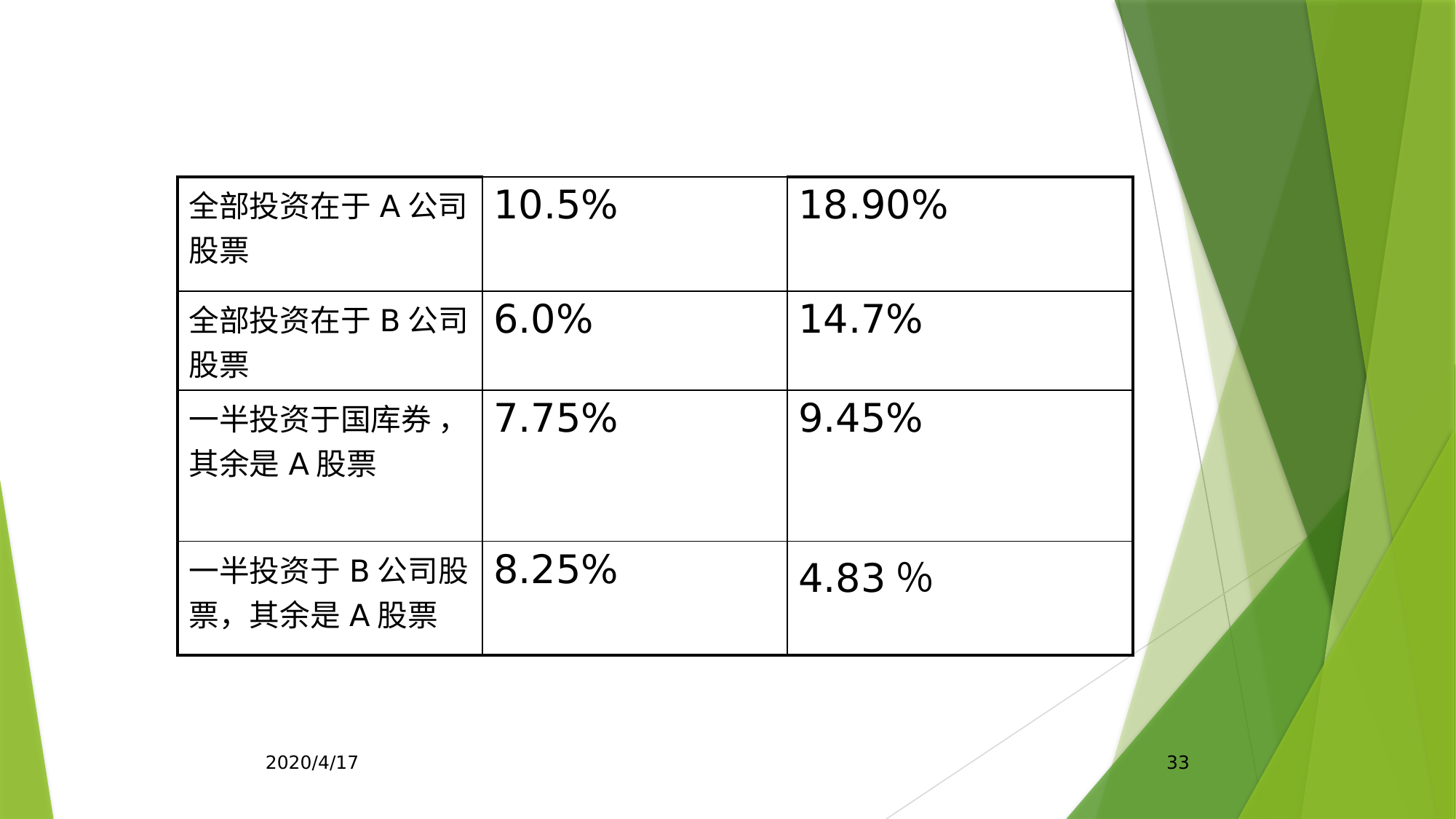

| 全部投资在于A公司股票 | 10.5% | 18.90% |
| --- | --- | --- |
| 全部投资在于B公司股票 | 6.0% | 14.7% |
| 一半投资于国库券 ，其余是A股票 | 7.75% | 9.45% |
| 一半投资于B公司股票，其余是A股票 | 8.25% | 4.83％ |
2020/4/17
33